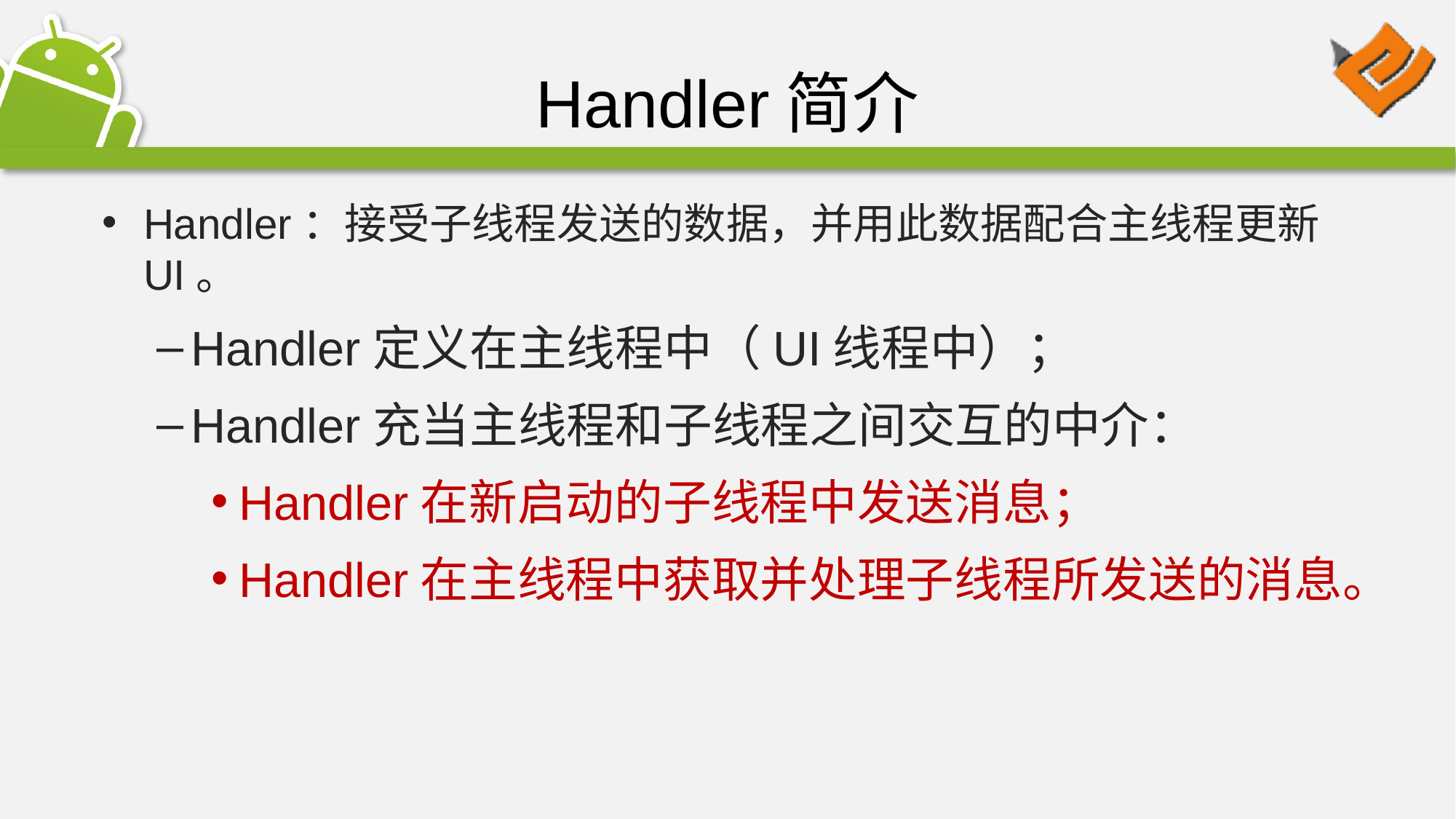

# Handler简介
Handler：接受子线程发送的数据，并用此数据配合主线程更新UI。
Handler定义在主线程中（UI线程中）；
Handler充当主线程和子线程之间交互的中介：
Handler在新启动的子线程中发送消息；
Handler在主线程中获取并处理子线程所发送的消息。